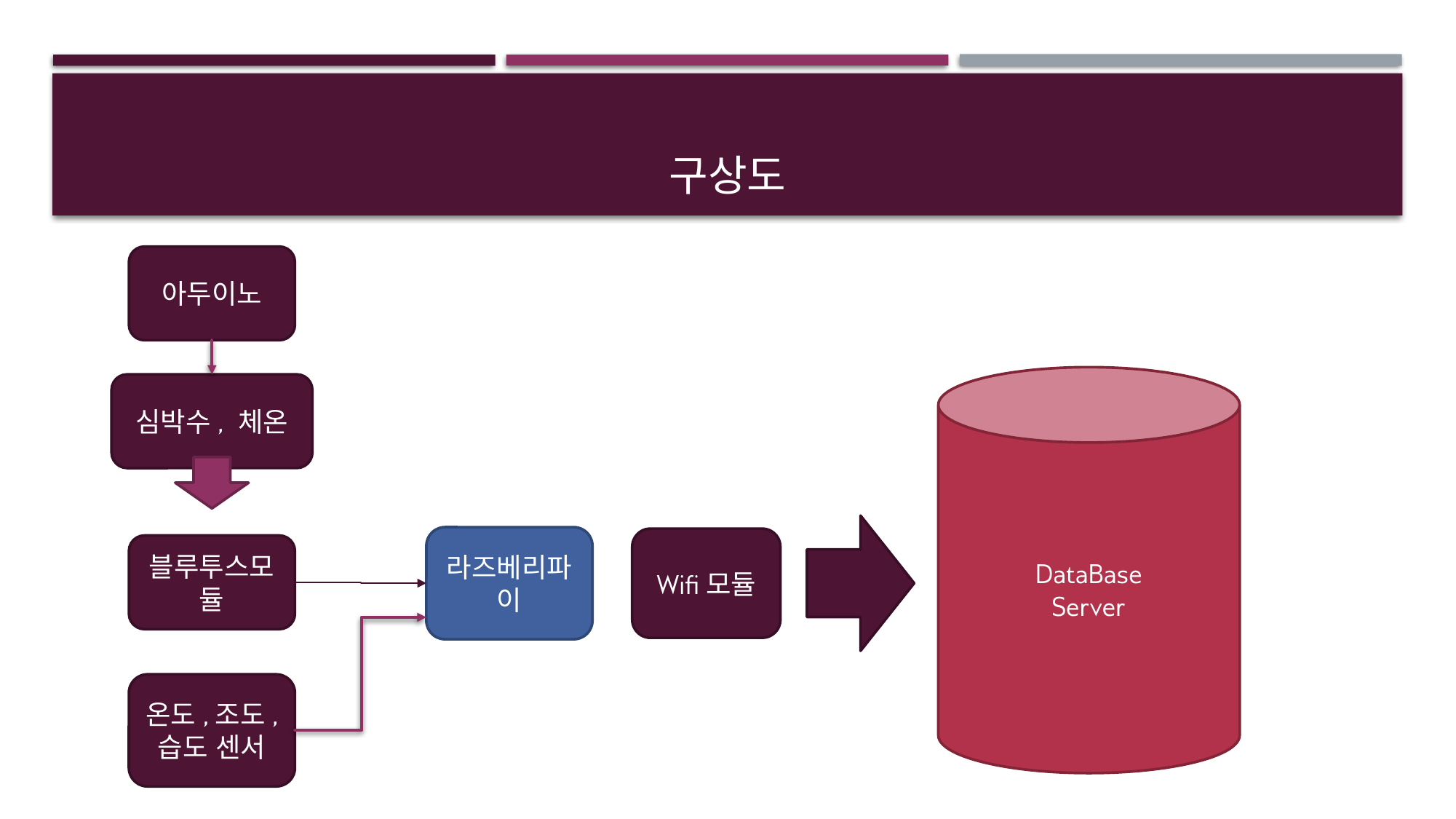

# 구상도
아두이노
DataBase
Server
심박수, 체온

라즈베리파이
Wifi모듈
블루투스모듈
온도,조도, 습도 센서